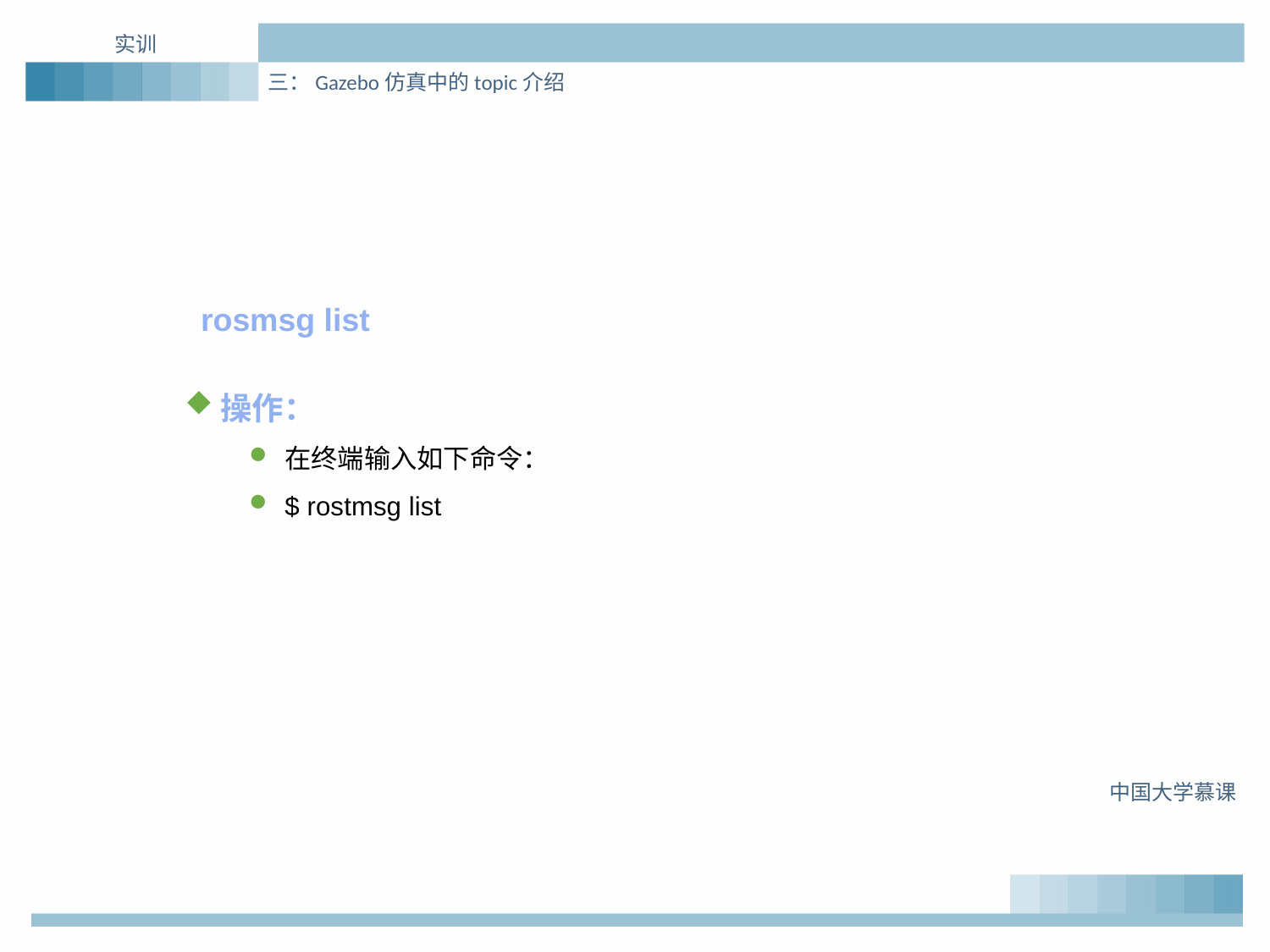

实训
三：Gazebo仿真中的topic介绍
rosmsg list

操作：
在终端输入如下命令：
$ rostmsg list

中国大学慕课